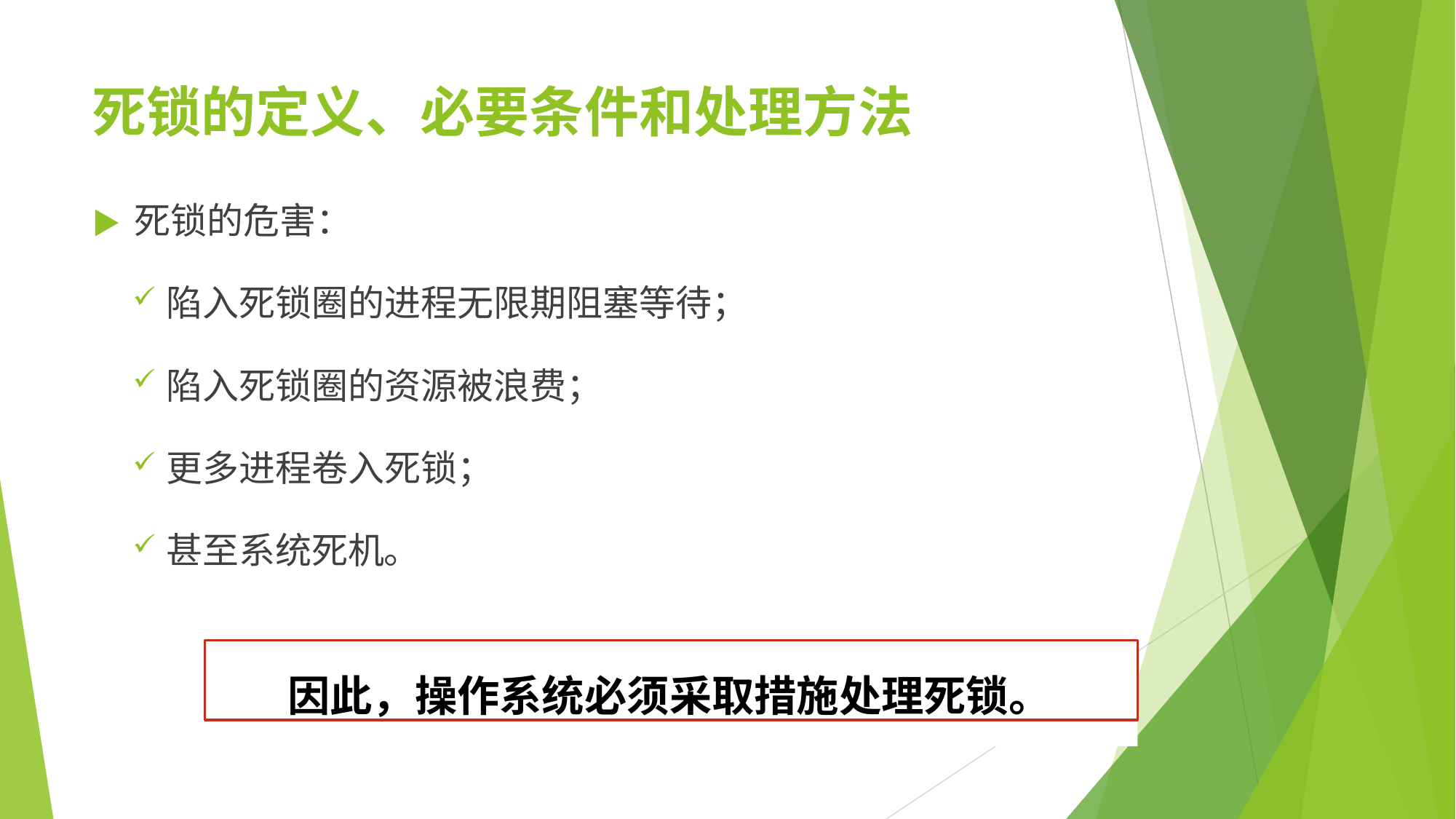

# 死锁的定义、必要条件和处理方法
▶	死锁的危害：

陷入死锁圈的进程无限期阻塞等待；

陷入死锁圈的资源被浪费；

更多进程卷入死锁；

甚至系统死机。

因此，操作系统必须采取措施处理死锁。